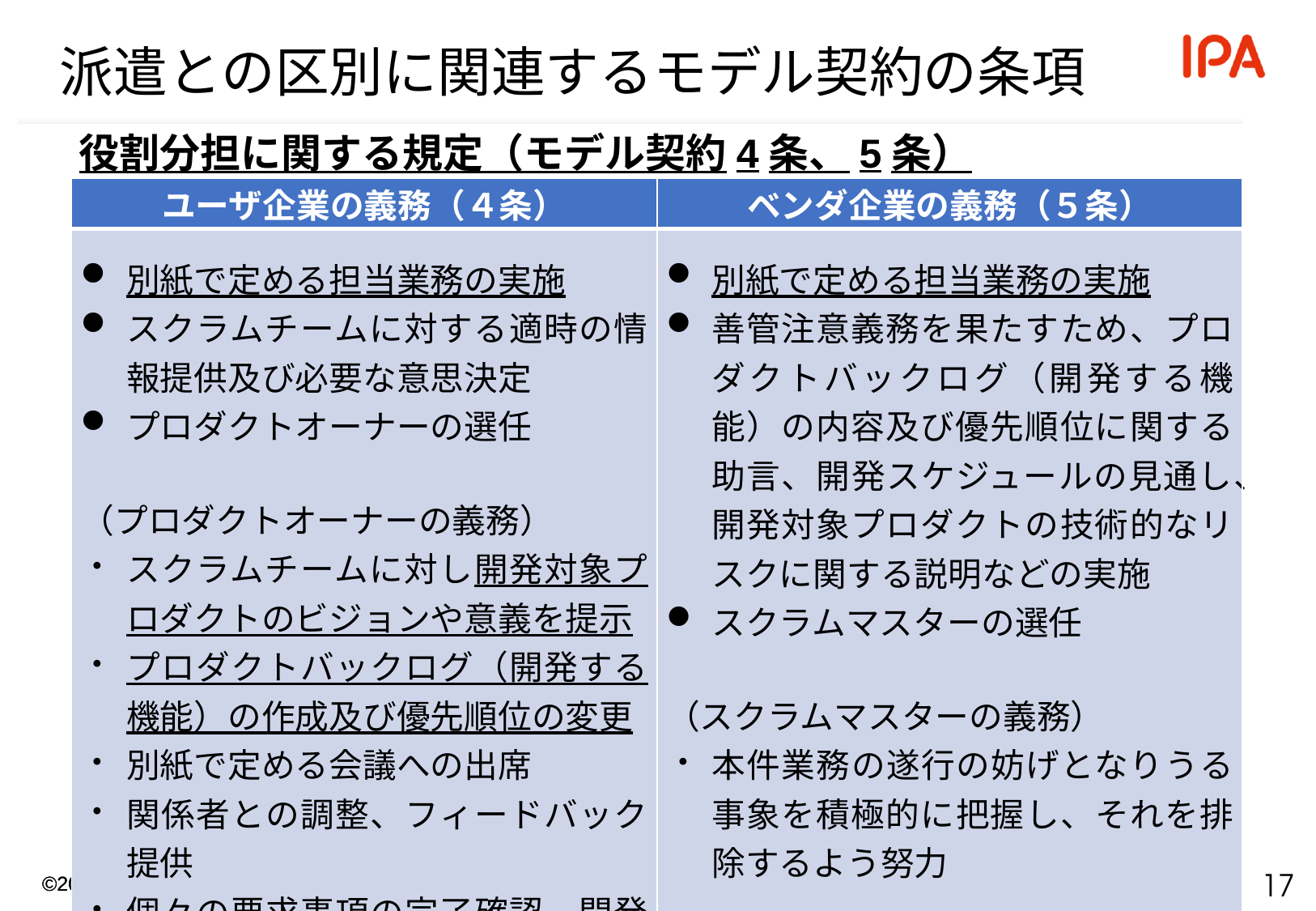

# 派遣との区別に関連するモデル契約の条項
役割分担に関する規定（モデル契約4条、5条）

| ユーザ企業の義務（４条） | ベンダ企業の義務（５条） |
| --- | --- |
| 別紙で定める担当業務の実施 スクラムチームに対する適時の情報提供及び必要な意思決定 プロダクトオーナーの選任 （プロダクトオーナーの義務） スクラムチームに対し開発対象プロダクトのビジョンや意義を提示 プロダクトバックログ（開発する機能）の作成及び優先順位の変更 別紙で定める会議への出席 関係者との調整、フィードバック提供 個々の要求事項の完了確認、開発対象プロダクトの完成確認 | 別紙で定める担当業務の実施 善管注意義務を果たすため、プロダクトバックログ（開発する機能）の内容及び優先順位に関する助言、開発スケジュールの見通し、開発対象プロダクトの技術的なリスクに関する説明などの実施 スクラムマスターの選任 （スクラムマスターの義務） 本件業務の遂行の妨げとなりうる事象を積極的に把握し、それを排除するよう努力 |
17